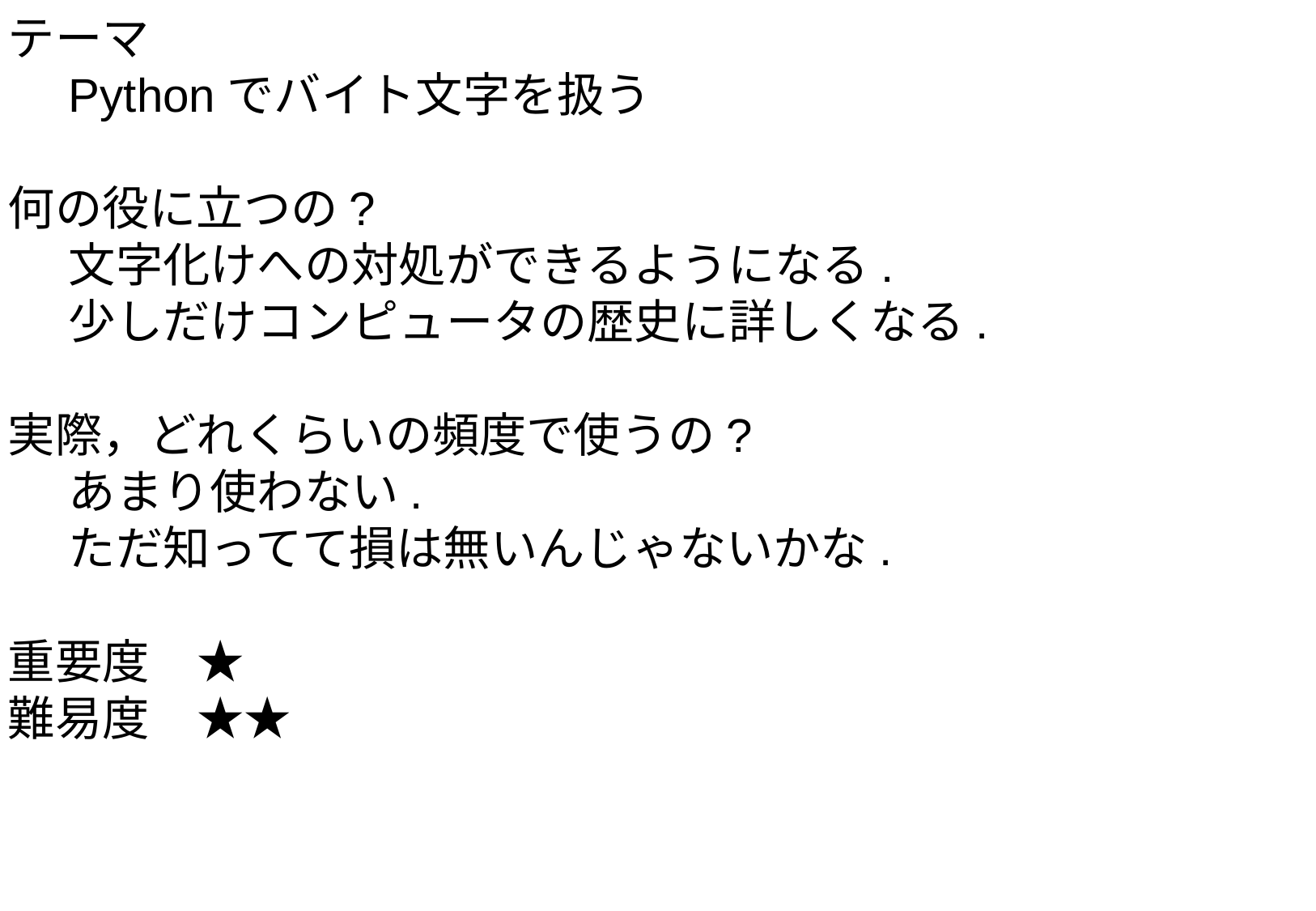

テーマ
Pythonでバイト文字を扱う

何の役に立つの?
文字化けへの対処ができるようになる.
少しだけコンピュータの歴史に詳しくなる.

実際，どれくらいの頻度で使うの?
あまり使わない.
ただ知ってて損は無いんじゃないかな.

重要度　★
難易度　★★